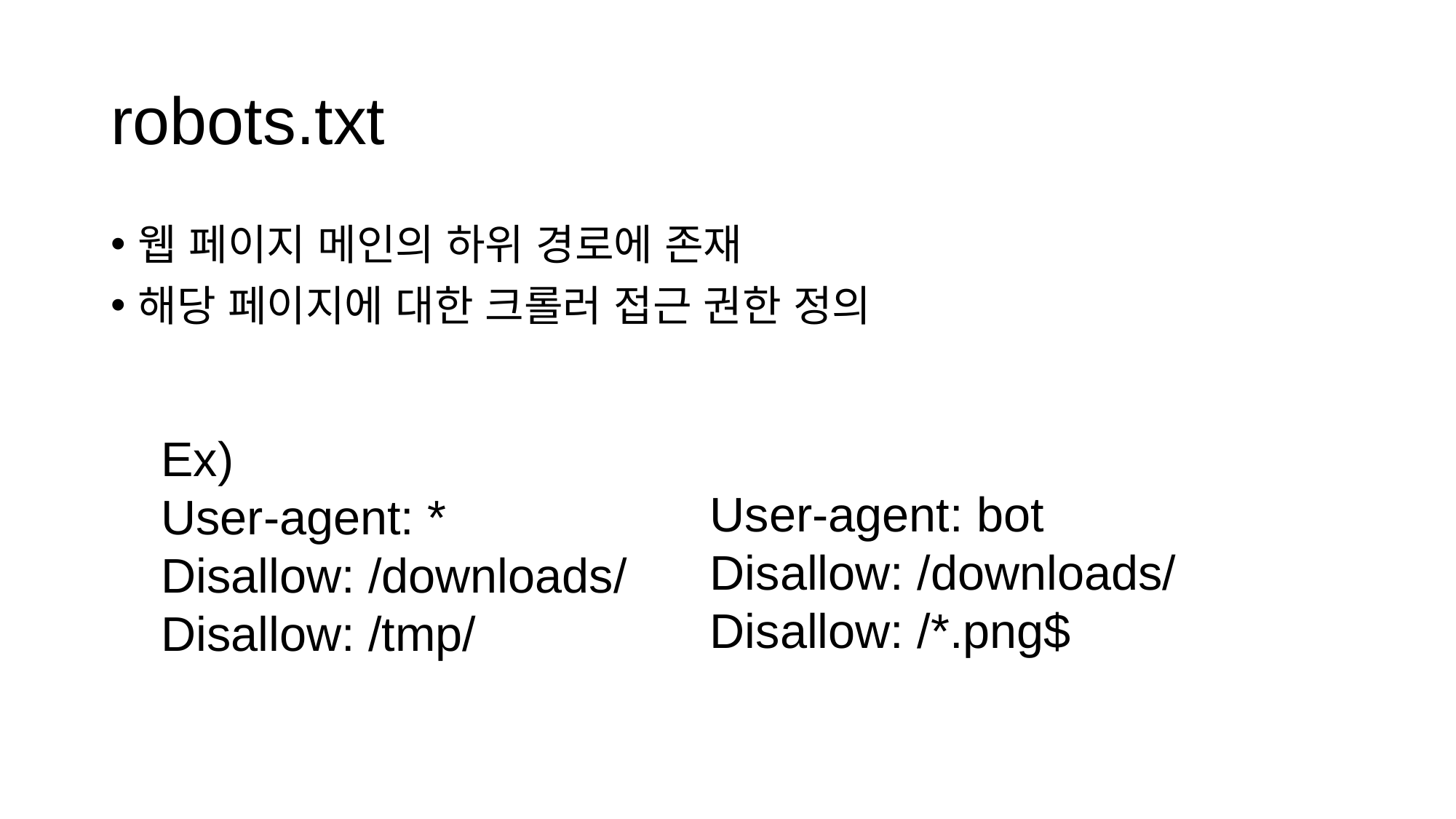

# robots.txt
웹 페이지 메인의 하위 경로에 존재
해당 페이지에 대한 크롤러 접근 권한 정의
Ex)
User-agent: *
Disallow: /downloads/
Disallow: /tmp/
User-agent: bot
Disallow: /downloads/
Disallow: /*.png$